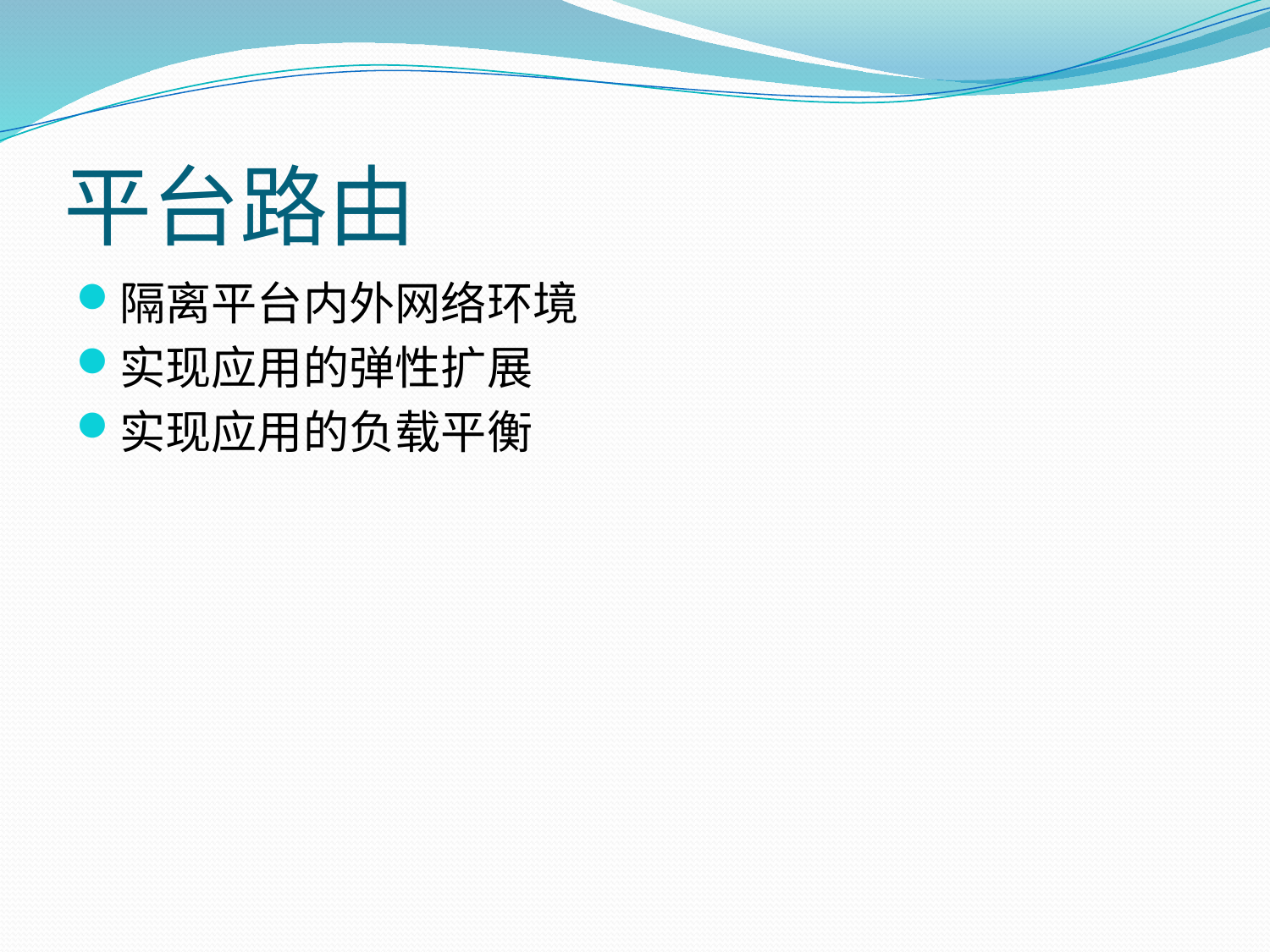

# 平台路由
隔离平台内外网络环境
实现应用的弹性扩展
实现应用的负载平衡